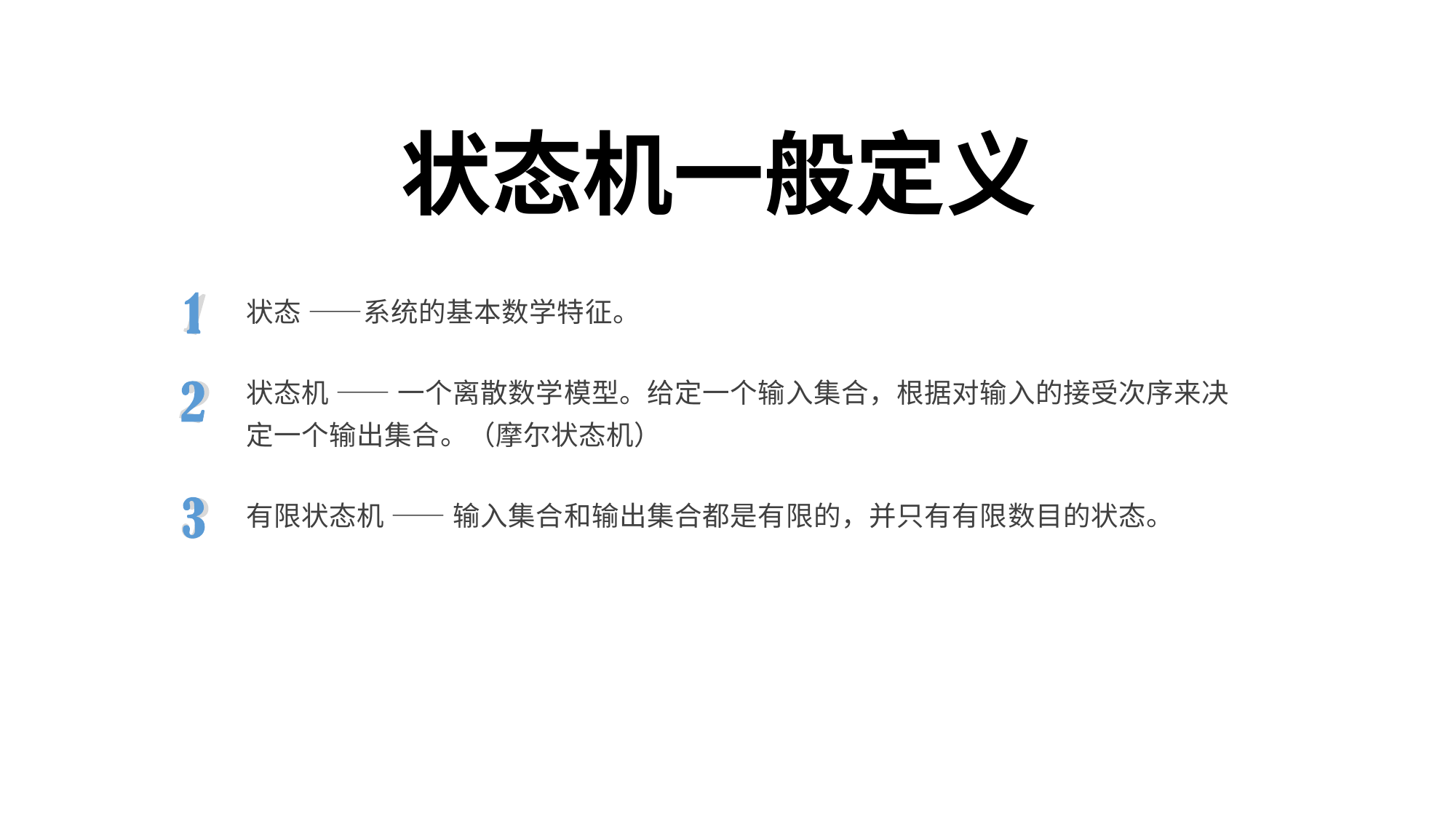

# 状态机一般定义
状态 ——系统的基本数学特征。
状态机 —— 一个离散数学模型。给定一个输入集合，根据对输入的接受次序来决定一个输出集合。（摩尔状态机）
有限状态机 —— 输入集合和输出集合都是有限的，并只有有限数目的状态。